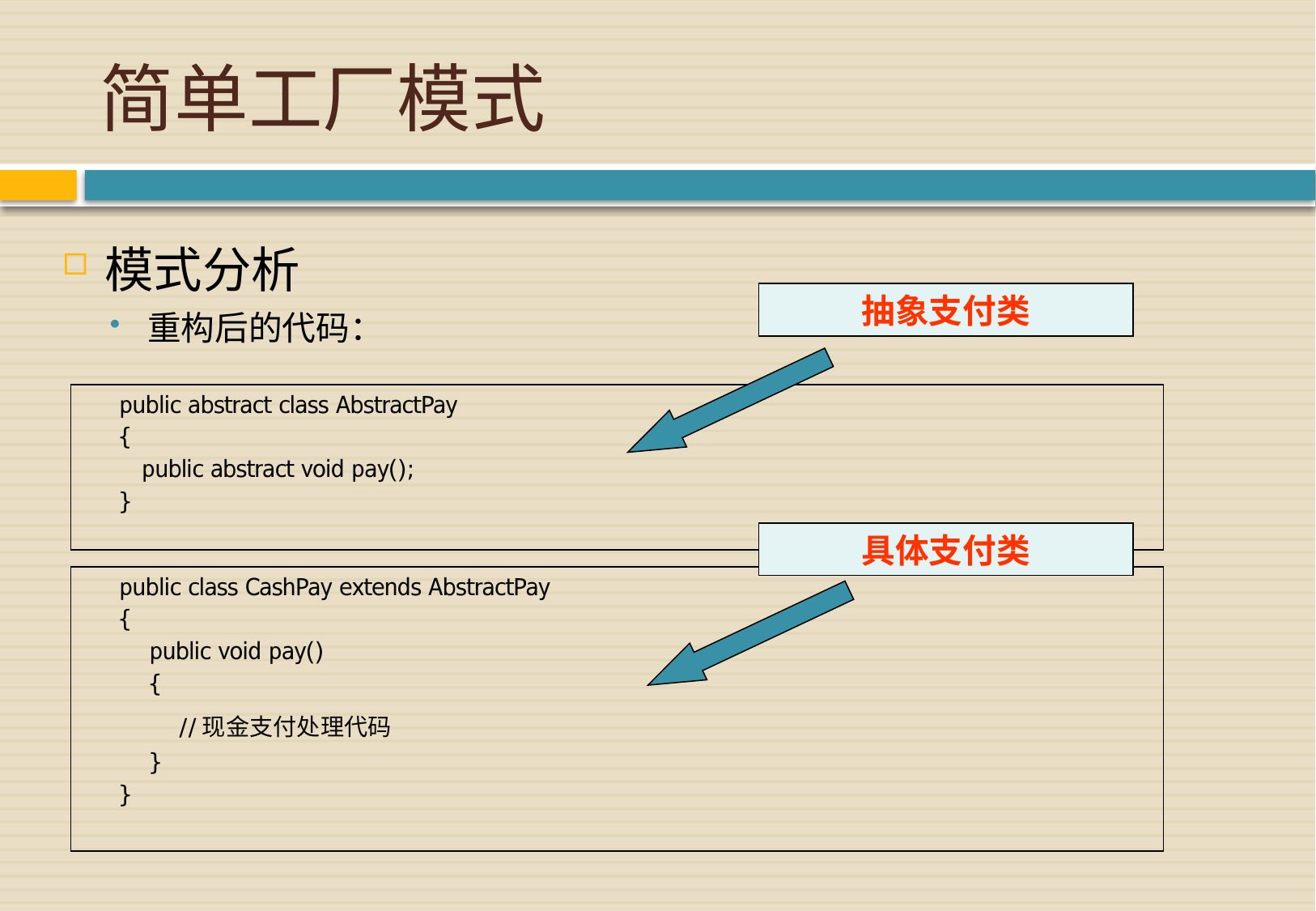

# 简单工厂模式
模式分析
重构后的代码：
抽象支付类
| public abstract class AbstractPay { public abstract void pay(); } |
| --- |

具体支付类
| public class CashPay extends AbstractPay { public void pay() { //现金支付处理代码 } } |
| --- |